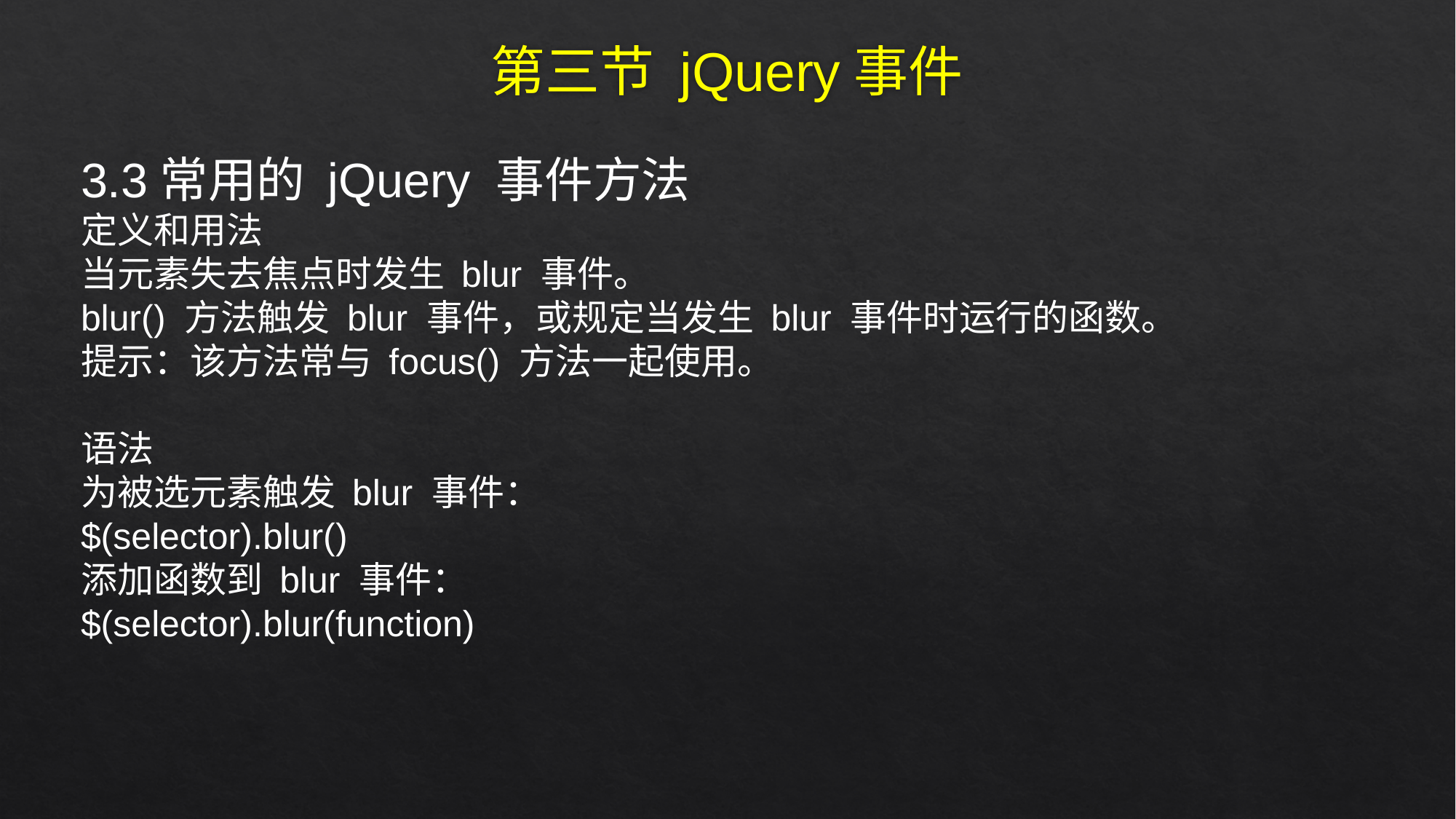

# 第三节 jQuery事件
3.3常用的 jQuery 事件方法
定义和用法
当元素失去焦点时发生 blur 事件。
blur() 方法触发 blur 事件，或规定当发生 blur 事件时运行的函数。
提示：该方法常与 focus() 方法一起使用。

语法
为被选元素触发 blur 事件：
$(selector).blur()
添加函数到 blur 事件：
$(selector).blur(function)